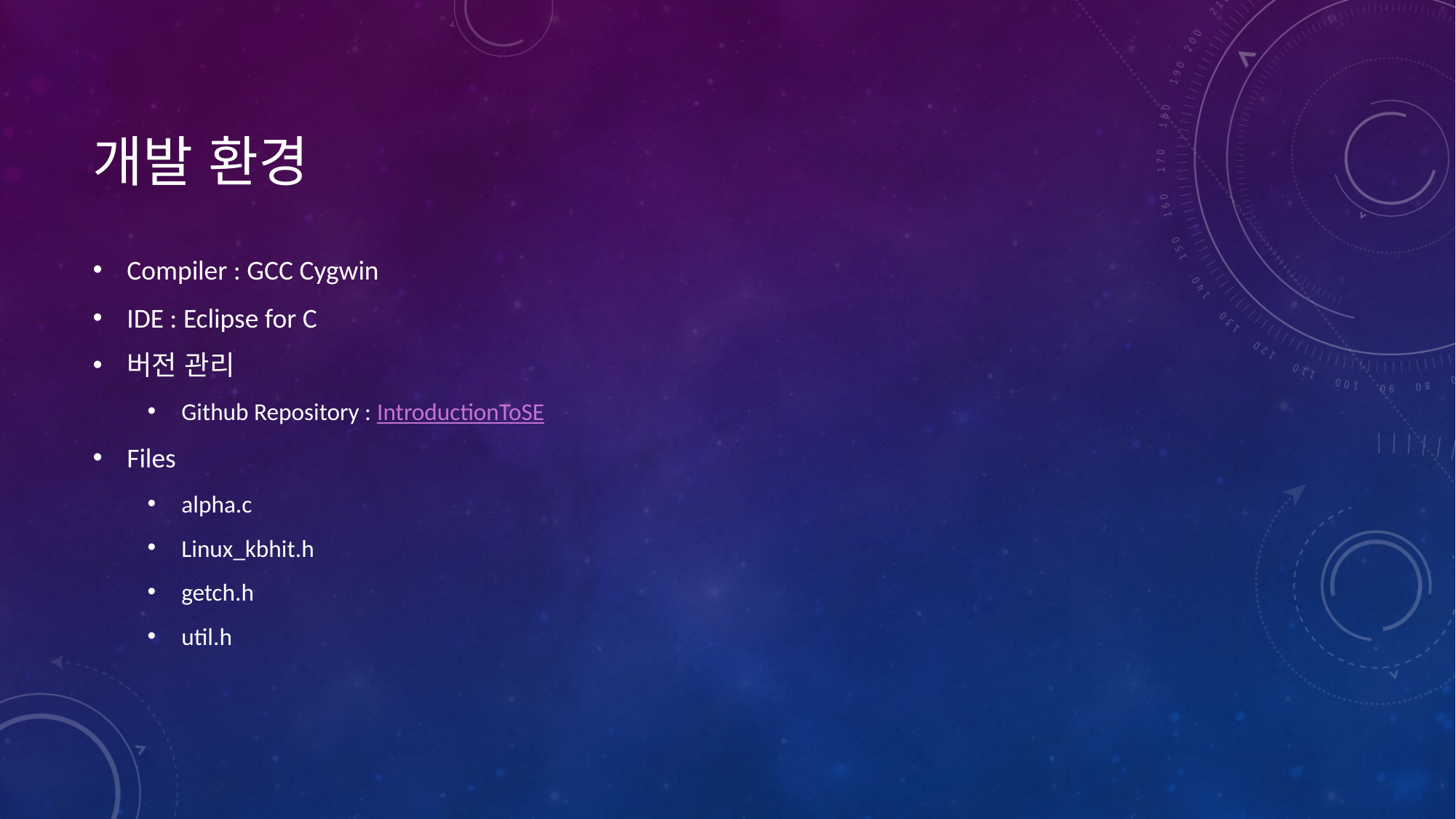

# 개발 환경
Compiler : GCC Cygwin
IDE : Eclipse for C
버전 관리
Github Repository : IntroductionToSE
Files
alpha.c
Linux_kbhit.h
getch.h
util.h